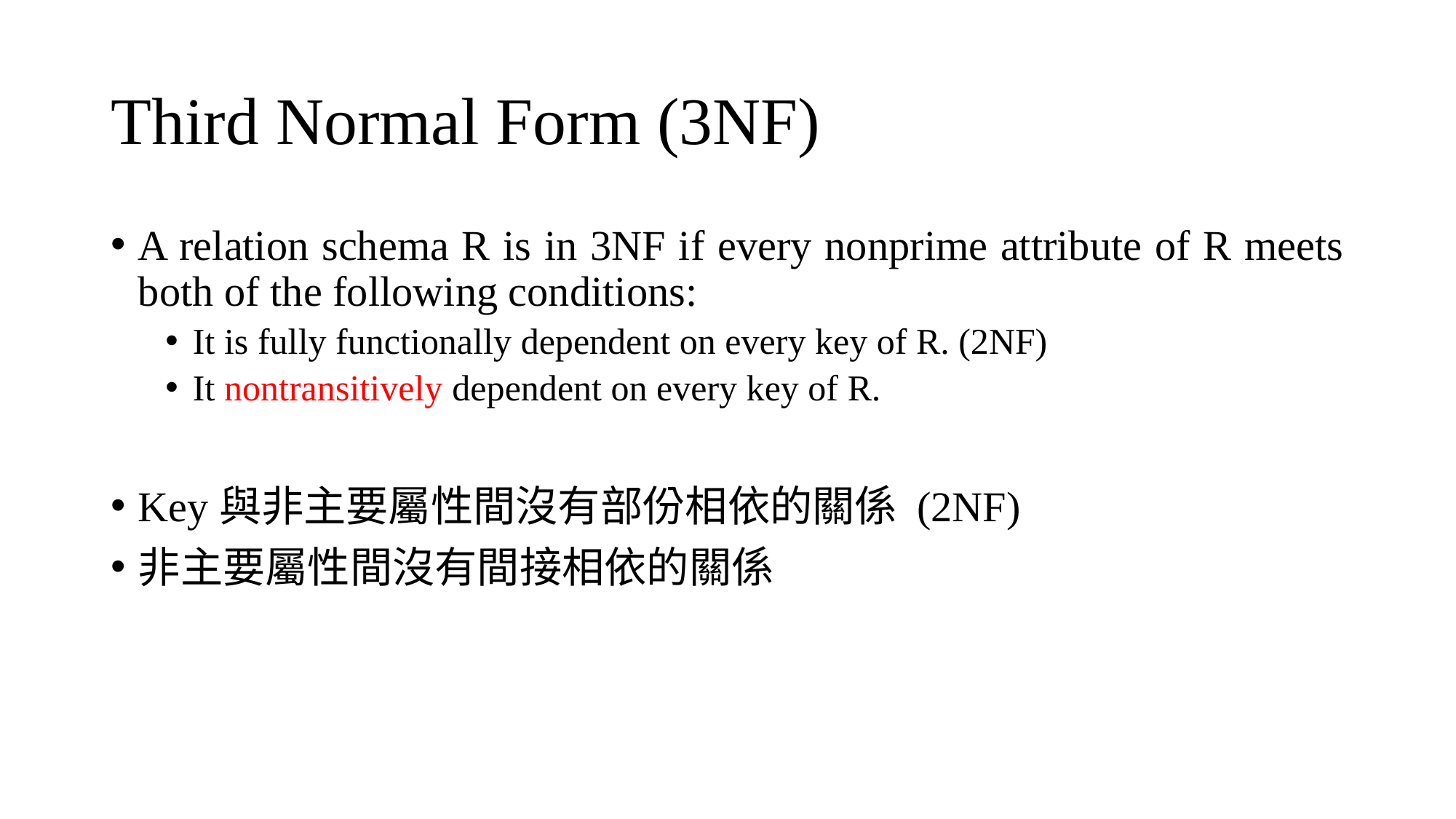

# Third Normal Form (3NF)
A relation schema R is in 3NF if every nonprime attribute of R meets both of the following conditions:
It is fully functionally dependent on every key of R. (2NF)
It nontransitively dependent on every key of R.

Key與非主要屬性間沒有部份相依的關係 (2NF)
非主要屬性間沒有間接相依的關係